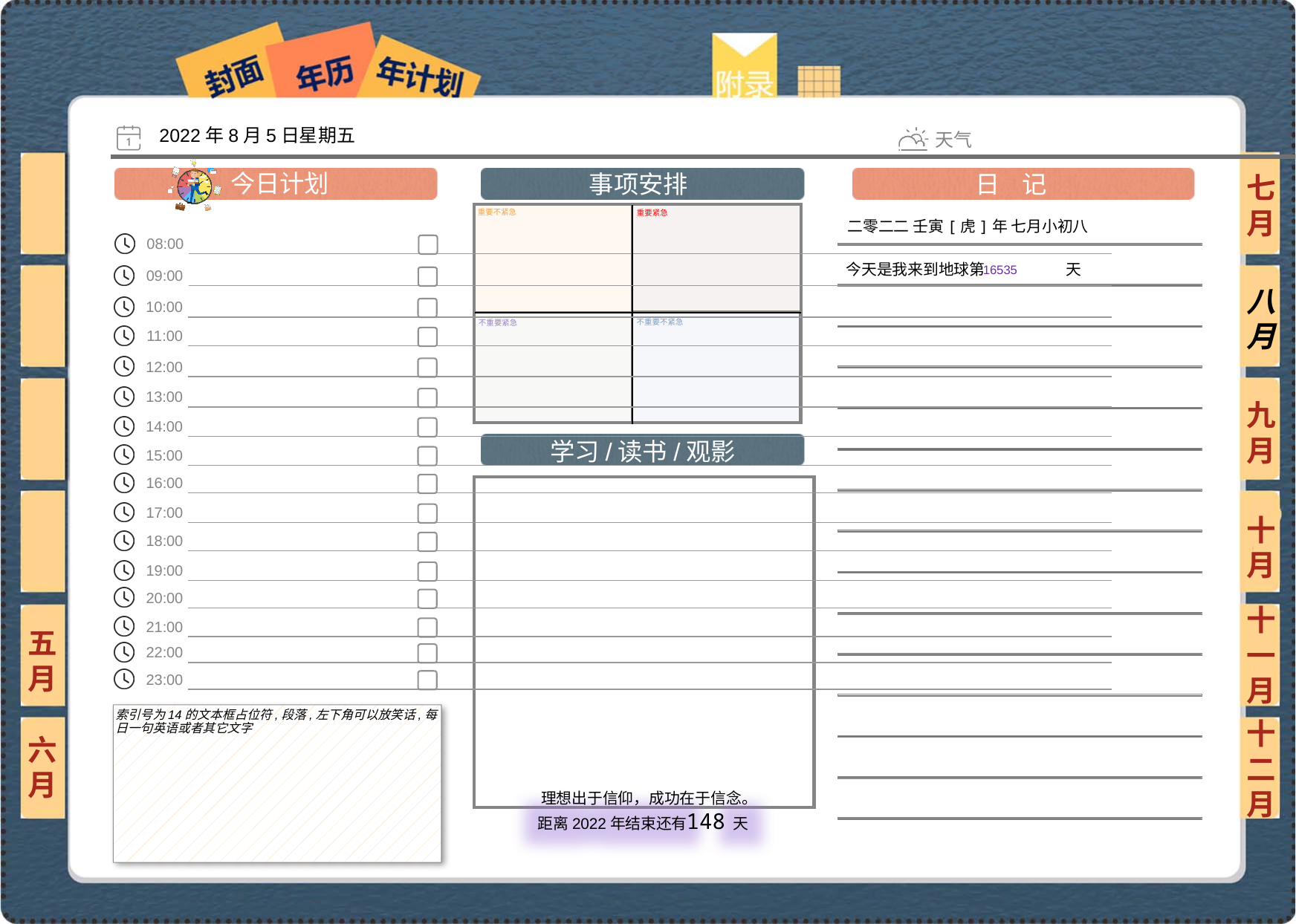

2022年8月5日星期五
七月
二零二二 壬寅[虎]年 七月小初八
16535
八月
九月
十月
十一月
五月
索引号为14的文本框占位符,段落,左下角可以放笑话,每日一句英语或者其它文字
六月
十二月
148
 理想出于信仰，成功在于信念。